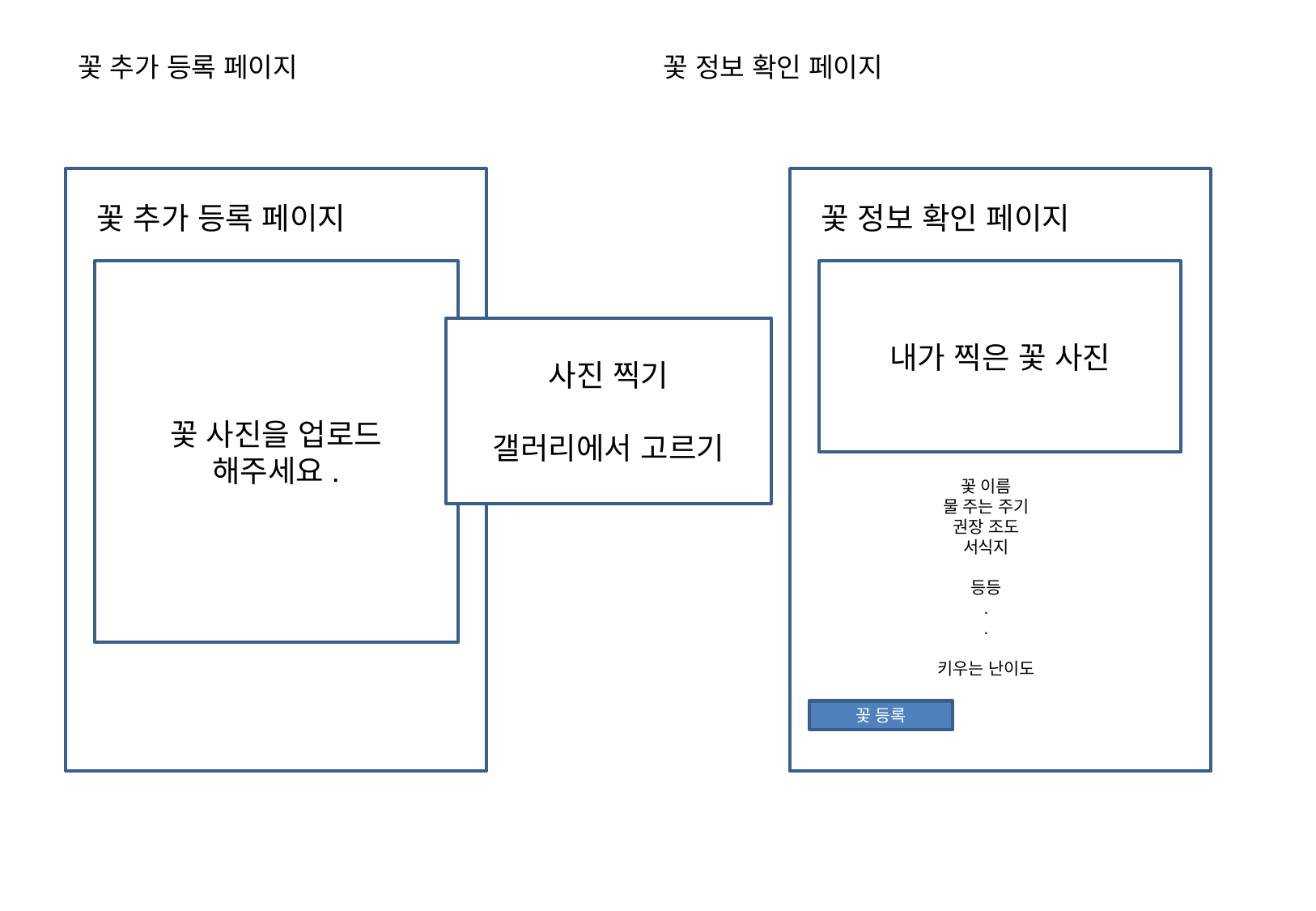

꽃 추가 등록 페이지                                                 꽃 정보 확인 페이지

꽃 추가 등록 페이지
꽃 정보 확인 페이지
꽃 사진을 업로드
해주세요.
내가 찍은 꽃 사진
사진 찍기

갤러리에서 고르기
꽃 이름
물 주는 주기
권장 조도
서식지

등등
.
.

키우는 난이도
꽃 등록